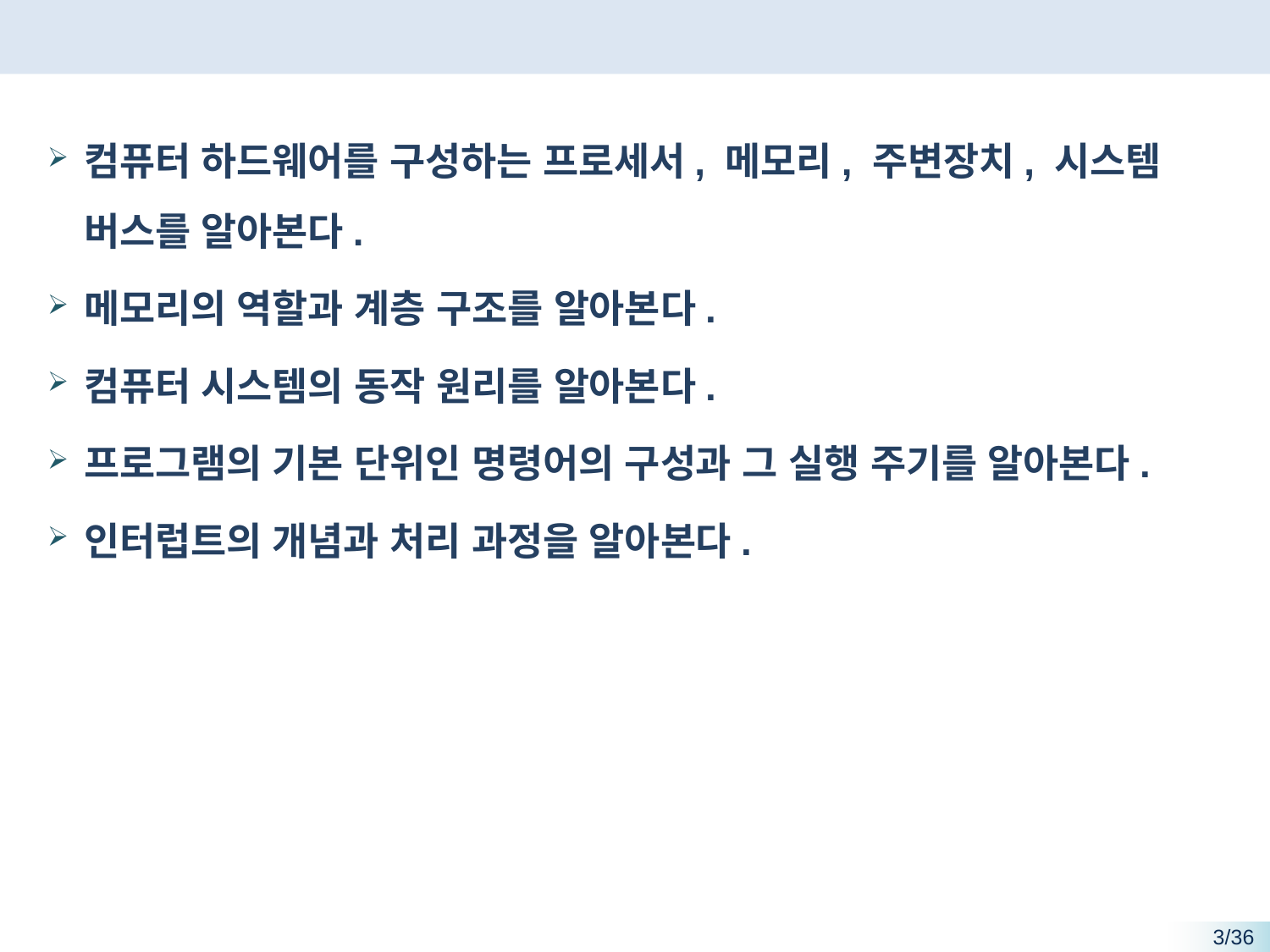

#
컴퓨터 하드웨어를 구성하는 프로세서, 메모리, 주변장치, 시스템 버스를 알아본다.
메모리의 역할과 계층 구조를 알아본다.
컴퓨터 시스템의 동작 원리를 알아본다.
프로그램의 기본 단위인 명령어의 구성과 그 실행 주기를 알아본다.
인터럽트의 개념과 처리 과정을 알아본다.